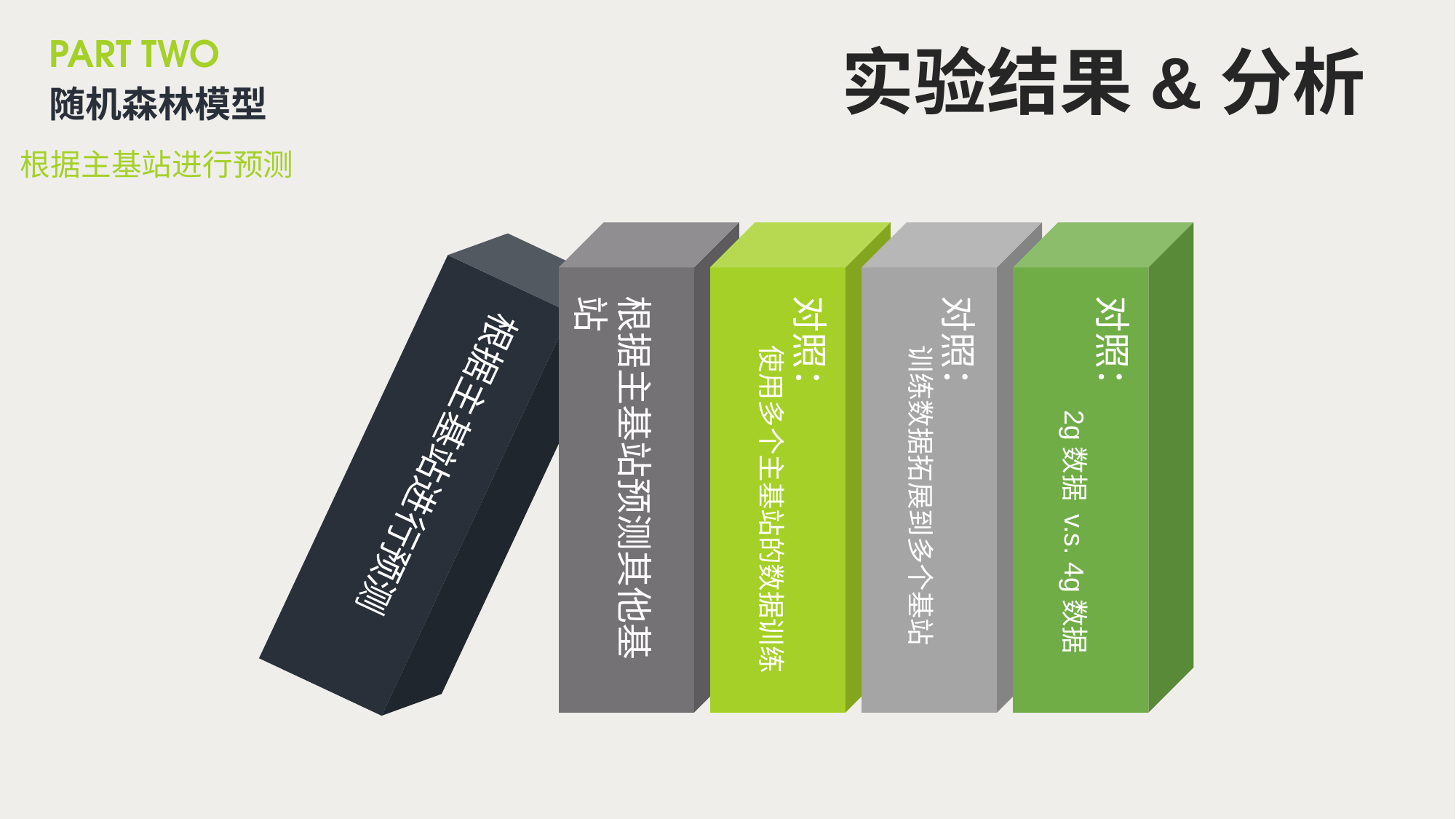

实验结果&分析
PART TWO
随机森林模型
根据主基站进行预测

根据主基站进行预测
根据主基站预测其他基站
对照：
       使用多个主基站的数据训练
对照：
       训练数据拓展到多个基站
对照：
               2g数据 v.s. 4g数据